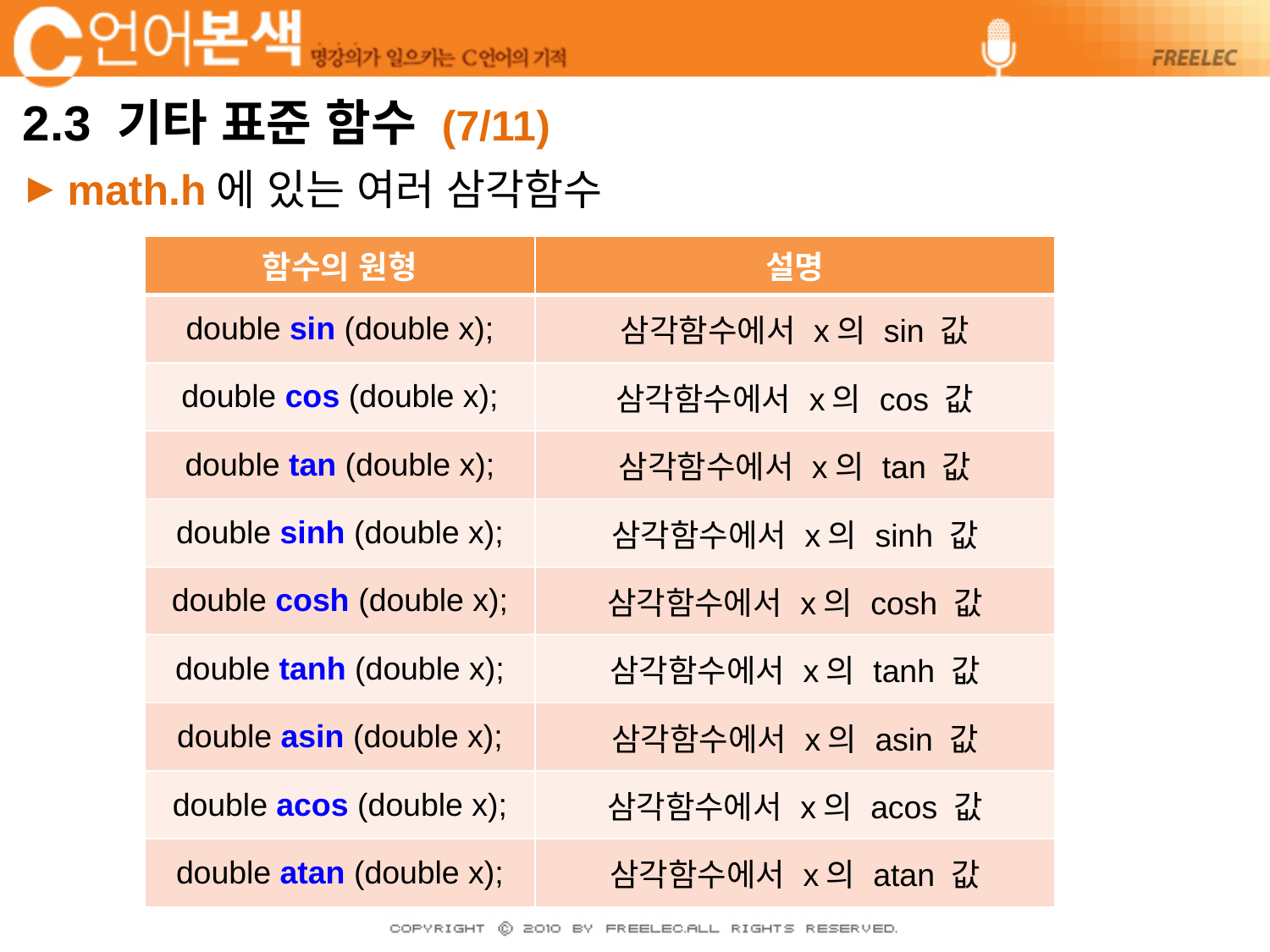

# 2.3 기타 표준 함수 (7/11)
math.h에 있는 여러 삼각함수
| 함수의 원형 | 설명 |
| --- | --- |
| double sin (double x); | 삼각함수에서 x의 sin 값 |
| double cos (double x); | 삼각함수에서 x의 cos 값 |
| double tan (double x); | 삼각함수에서 x의 tan 값 |
| double sinh (double x); | 삼각함수에서 x의 sinh 값 |
| double cosh (double x); | 삼각함수에서 x의 cosh 값 |
| double tanh (double x); | 삼각함수에서 x의 tanh 값 |
| double asin (double x); | 삼각함수에서 x의 asin 값 |
| double acos (double x); | 삼각함수에서 x의 acos 값 |
| double atan (double x); | 삼각함수에서 x의 atan 값 |